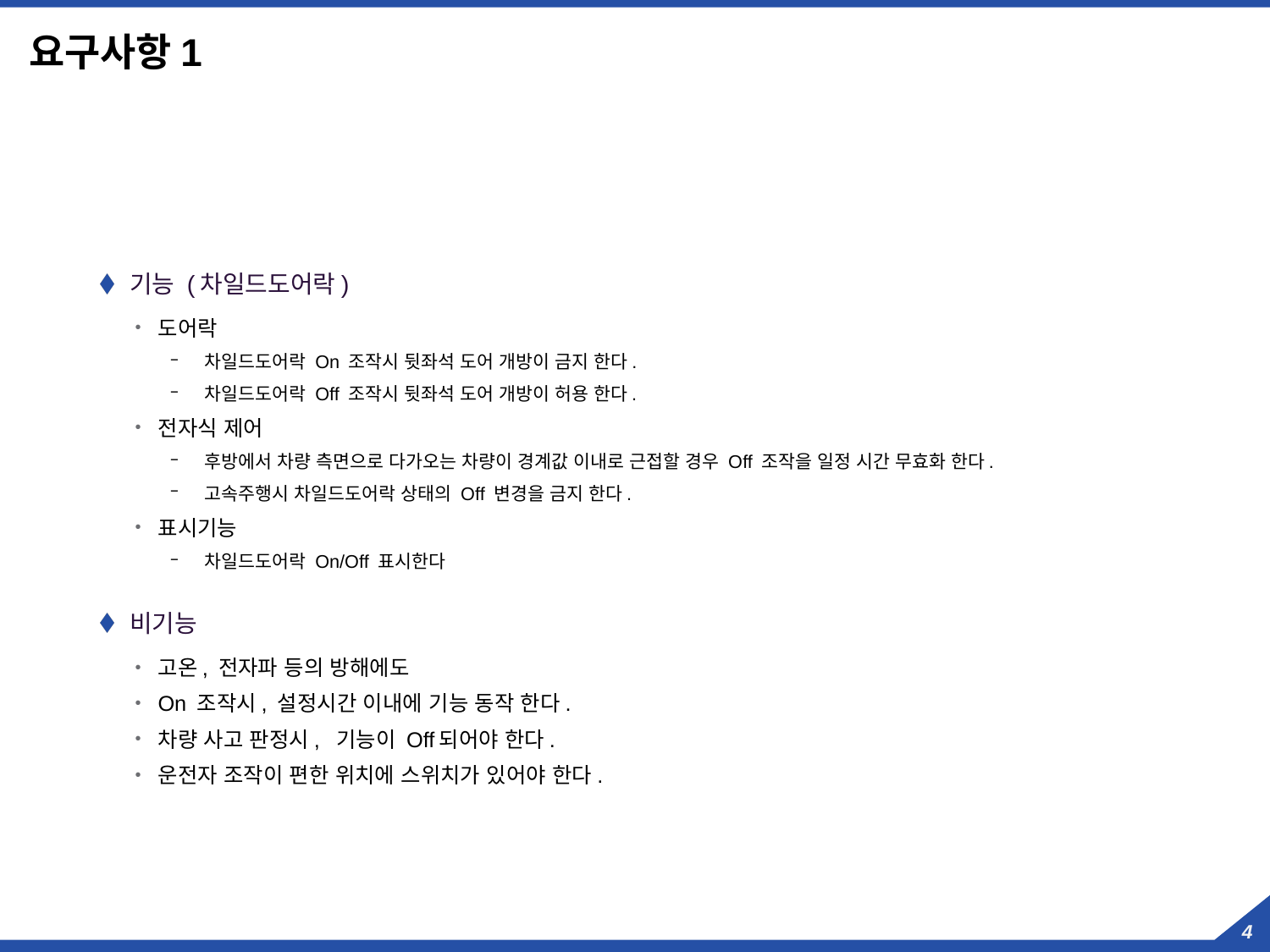

# 요구사항1
기능 (차일드도어락)
도어락
차일드도어락 On 조작시 뒷좌석 도어 개방이 금지 한다.
차일드도어락 Off 조작시 뒷좌석 도어 개방이 허용 한다.
전자식 제어
후방에서 차량 측면으로 다가오는 차량이 경계값 이내로 근접할 경우 Off 조작을 일정 시간 무효화 한다.
고속주행시 차일드도어락 상태의 Off 변경을 금지 한다.
표시기능
차일드도어락 On/Off 표시한다
비기능
고온, 전자파 등의 방해에도
On 조작시, 설정시간 이내에 기능 동작 한다.
차량 사고 판정시,  기능이 Off되어야 한다.
운전자 조작이 편한 위치에 스위치가 있어야 한다.